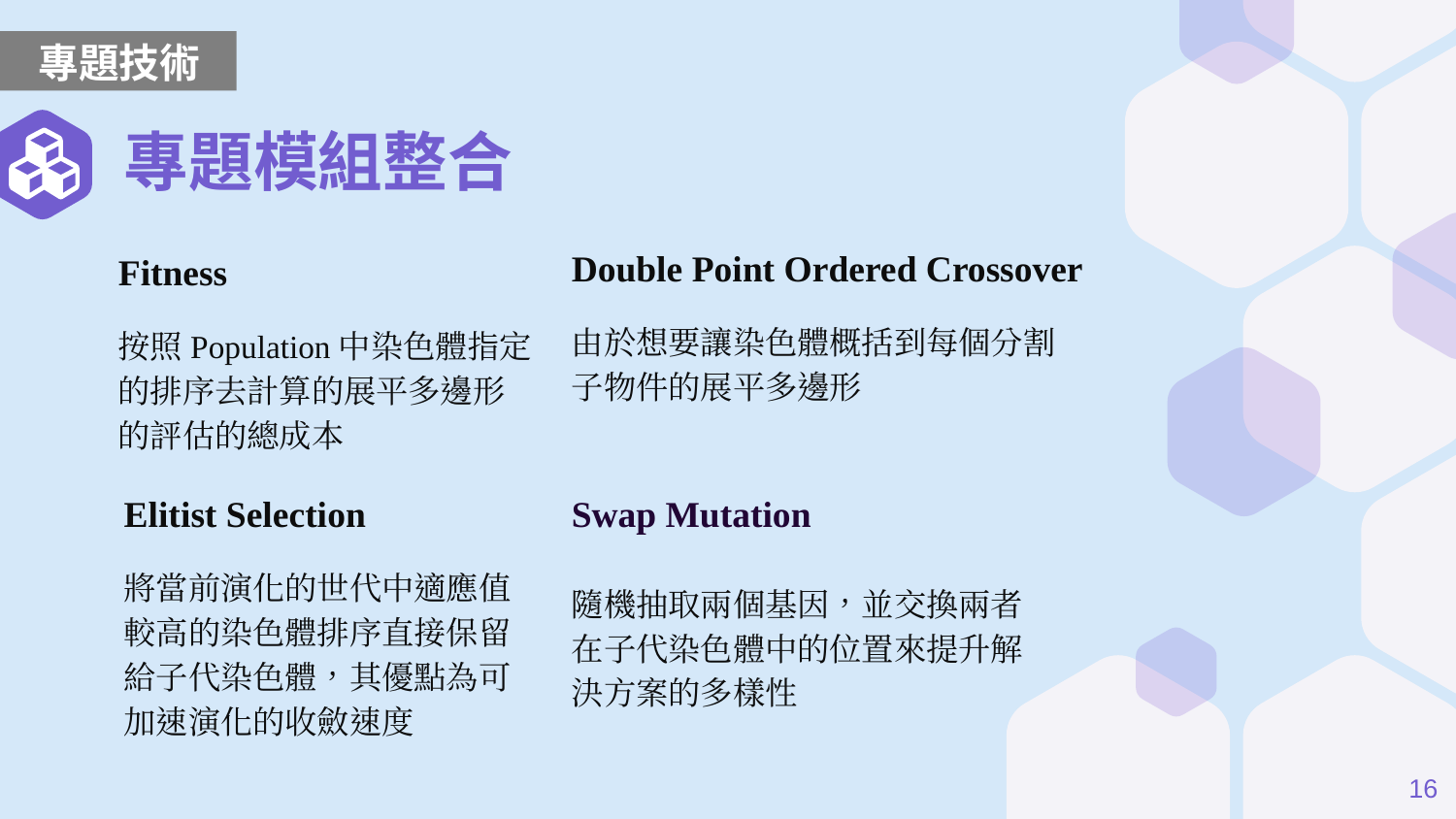

專題技術

# 專題模組整合
Double Point Ordered Crossover

由於想要讓染色體概括到每個分割子物件的展平多邊形
Fitness

按照Population中染色體指定的排序去計算的展平多邊形的評估的總成本
Elitist Selection

將當前演化的世代中適應值較高的染色體排序直接保留給子代染色體，其優點為可加速演化的收斂速度
Swap Mutation

隨機抽取兩個基因，並交換兩者在子代染色體中的位置來提升解決方案的多樣性
16